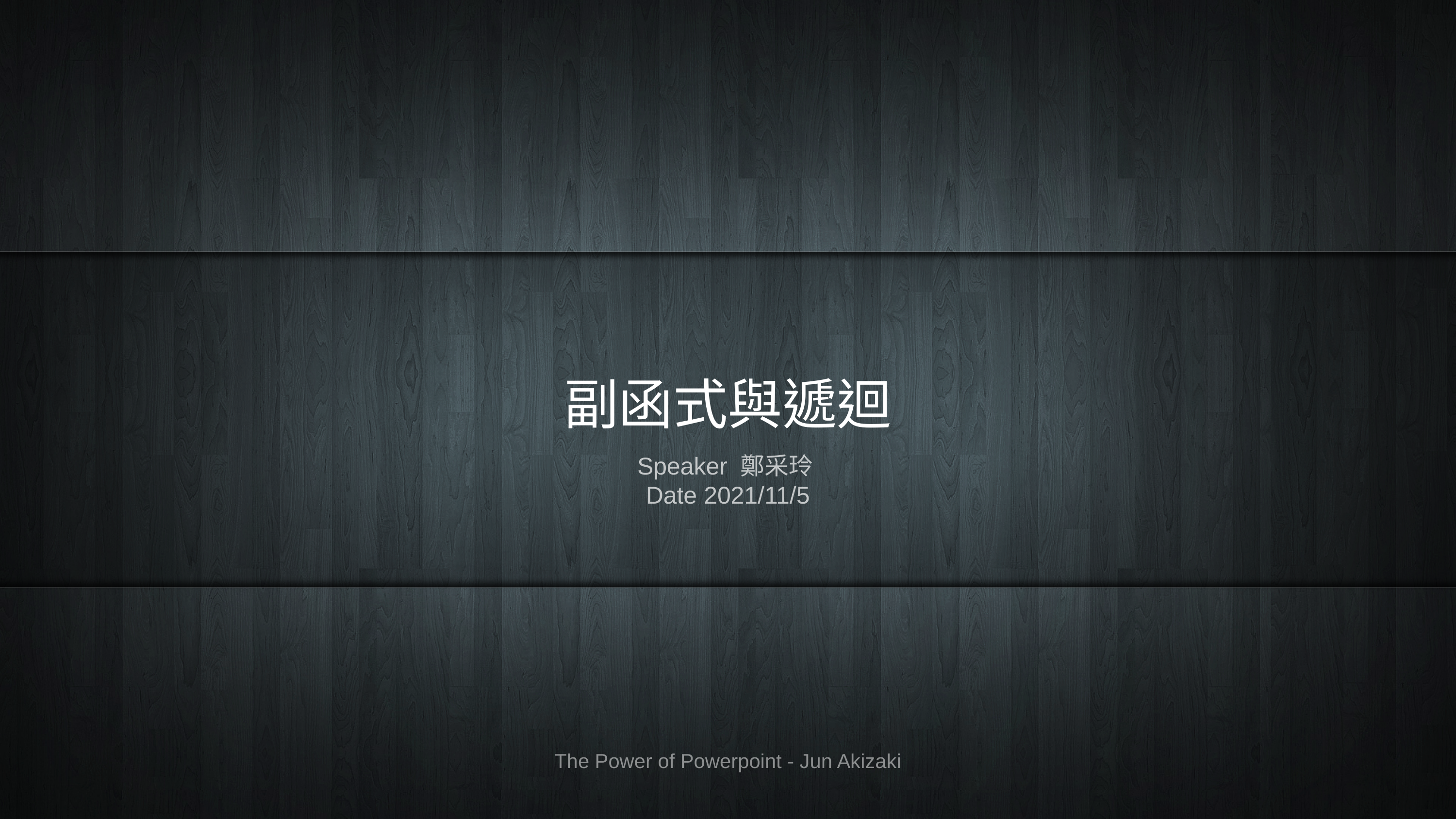

# 副函式與遞迴
Speaker 鄭采玲 
Date 2021/11/5
The Power of Powerpoint - Jun Akizaki